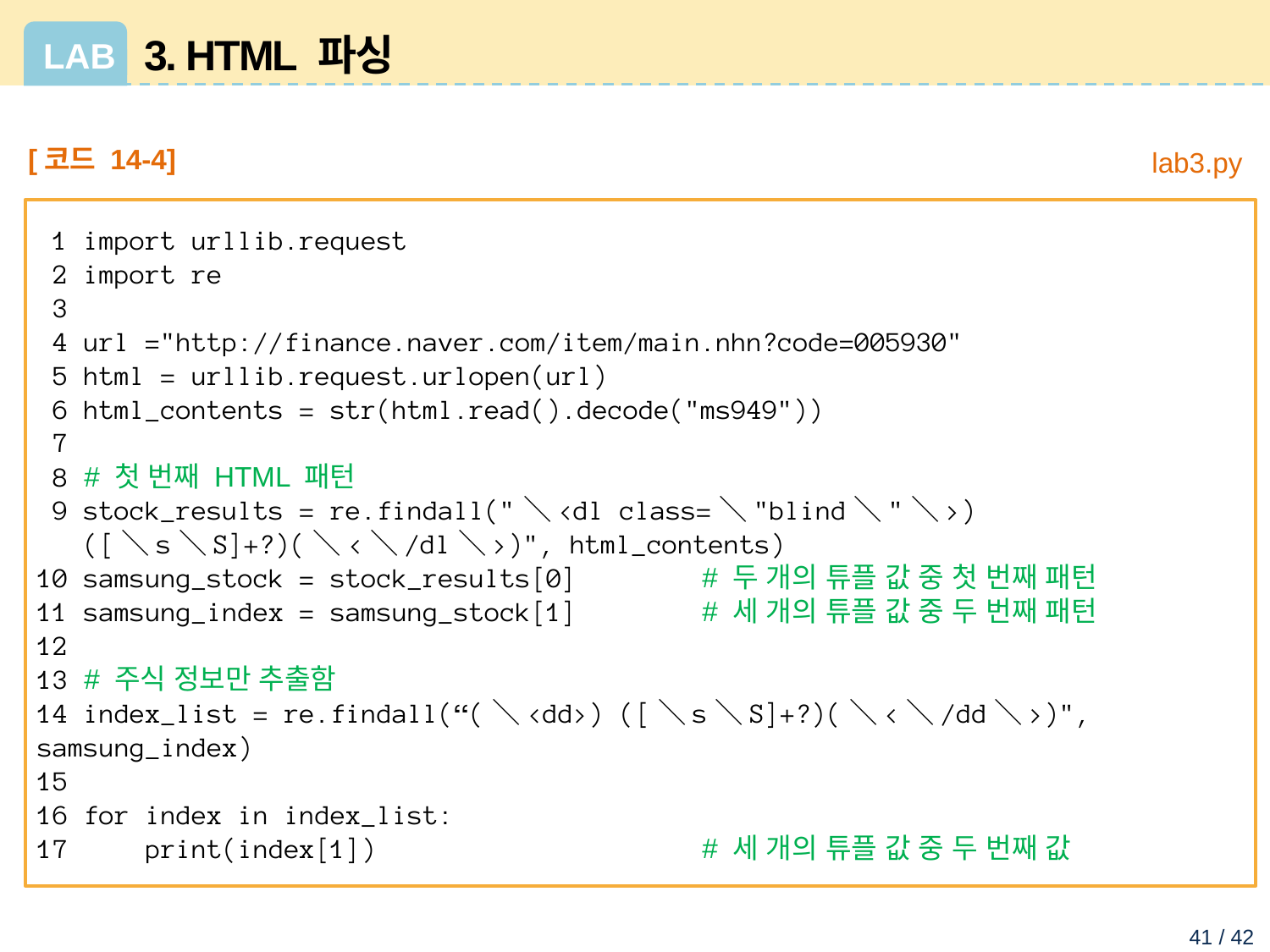

# 3. HTML 파싱
[코드 14-4]
 1 import urllib.request
 2 import re
 3
 4 url ="http://finance.naver.com/item/main.nhn?code=005930"
 5 html = urllib.request.urlopen(url)
 6 html_contents = str(html.read().decode("ms949"))
 7
 8 # 첫 번째 HTML 패턴
 9 stock_results = re.findall("＼<dl class=＼"blind＼"＼>)
   ([＼s＼S]+?)(＼<＼/dl＼>)", html_contents)
10 samsung_stock = stock_results[0]        # 두 개의 튜플 값 중 첫 번째 패턴
11 samsung_index = samsung_stock[1]        # 세 개의 튜플 값 중 두 번째 패턴
12
13 # 주식 정보만 추출함
14 index_list = re.findall(“(＼<dd>) ([＼s＼S]+?)(＼<＼/dd＼>)", samsung_index)
15
16 for index in index_list:
17     print(index[1])                     # 세 개의 튜플 값 중 두 번째 값
 lab3.py